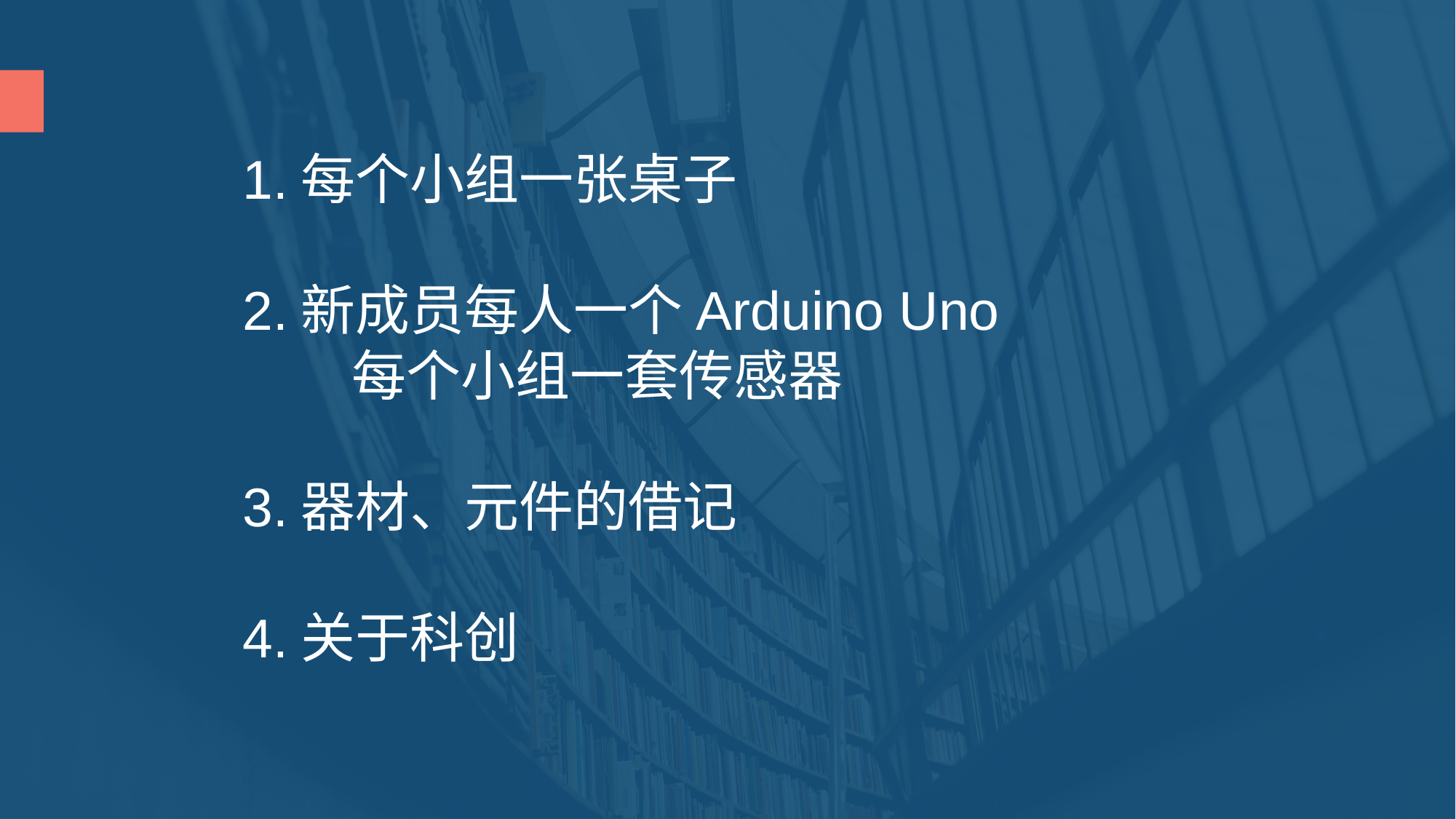

1.每个小组一张桌子

2.新成员每人一个Arduino Uno
	每个小组一套传感器

3.器材、元件的借记

4.关于科创